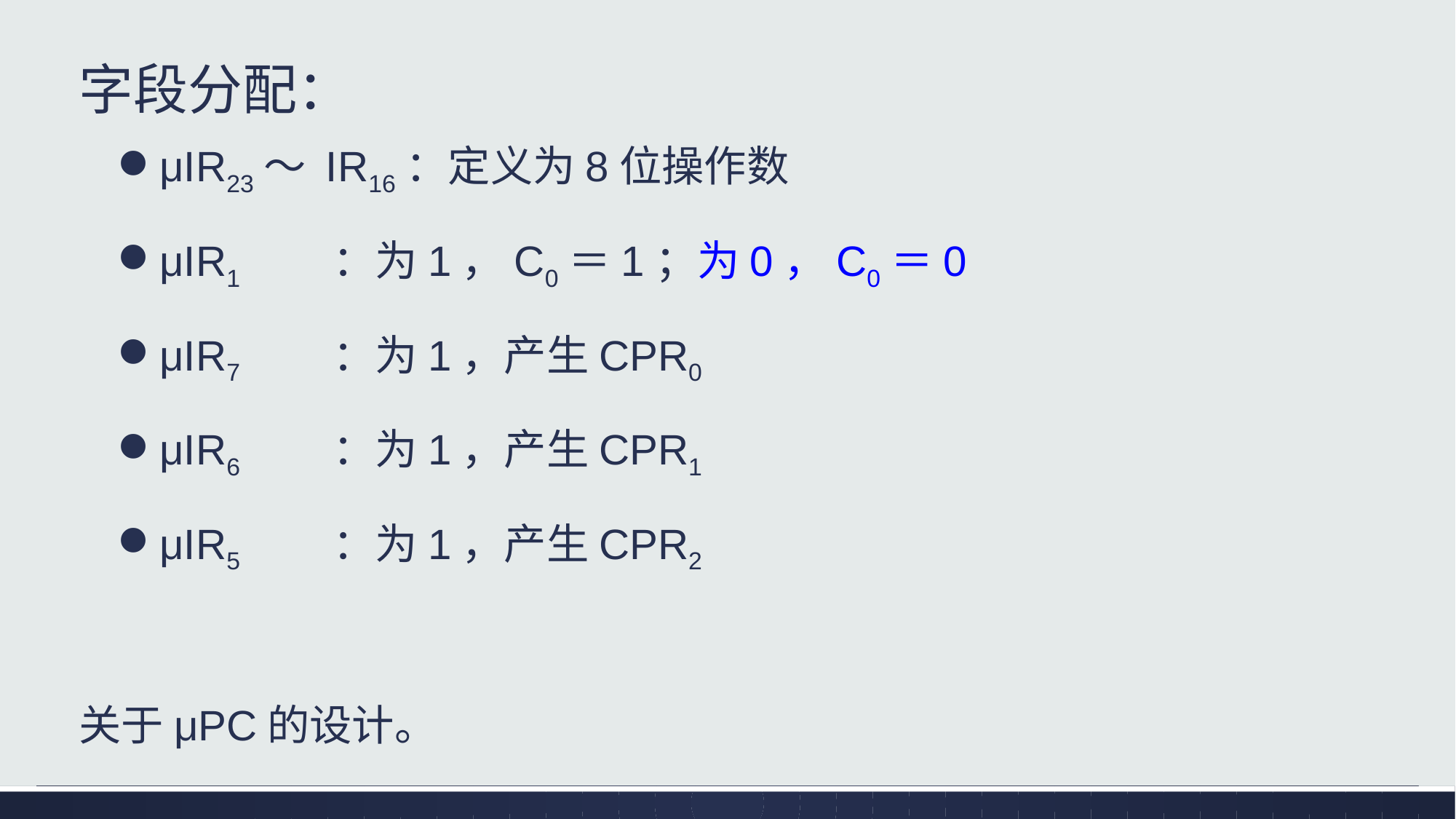

字段分配：
μIR23～ IR16：定义为8位操作数
μIR1       ：为1，C0＝1；为0，C0＝0
μIR7       ：为1，产生CPR0
μIR6       ：为1，产生CPR1
μIR5       ：为1，产生CPR2

关于μPC的设计。